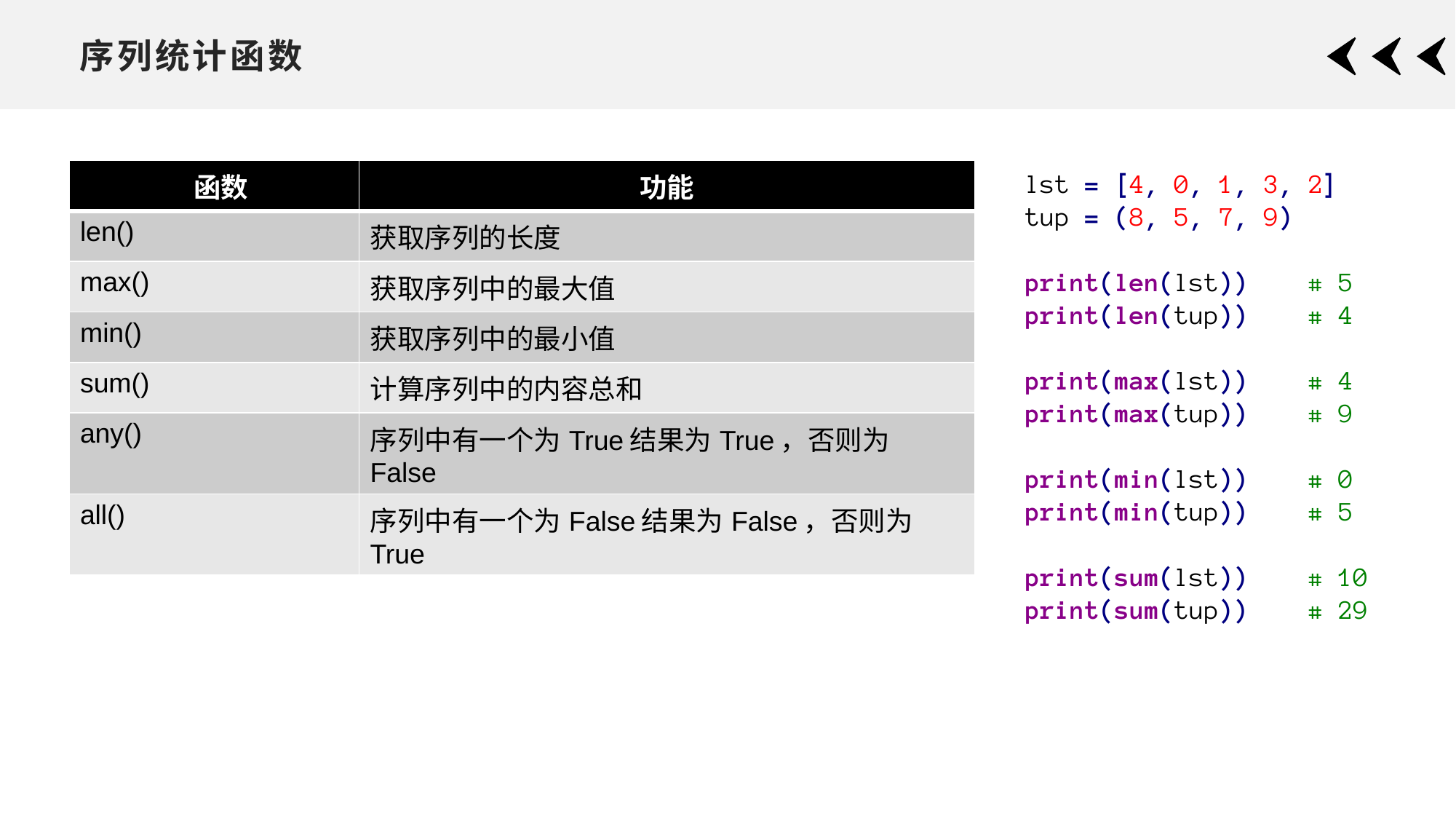

# 序列统计函数
| 函数 | 功能 |
| --- | --- |
| len() | 获取序列的长度 |
| max() | 获取序列中的最大值 |
| min() | 获取序列中的最小值 |
| sum() | 计算序列中的内容总和 |
| any() | 序列中有一个为True结果为True，否则为False |
| all() | 序列中有一个为False结果为False，否则为True |
lst = [4, 0, 1, 3, 2]
tup = (8, 5, 7, 9)

print(len(lst))    # 5
print(len(tup))    # 4

print(max(lst))    # 4
print(max(tup))    # 9

print(min(lst))    # 0
print(min(tup))    # 5

print(sum(lst))    # 10
print(sum(tup))    # 29